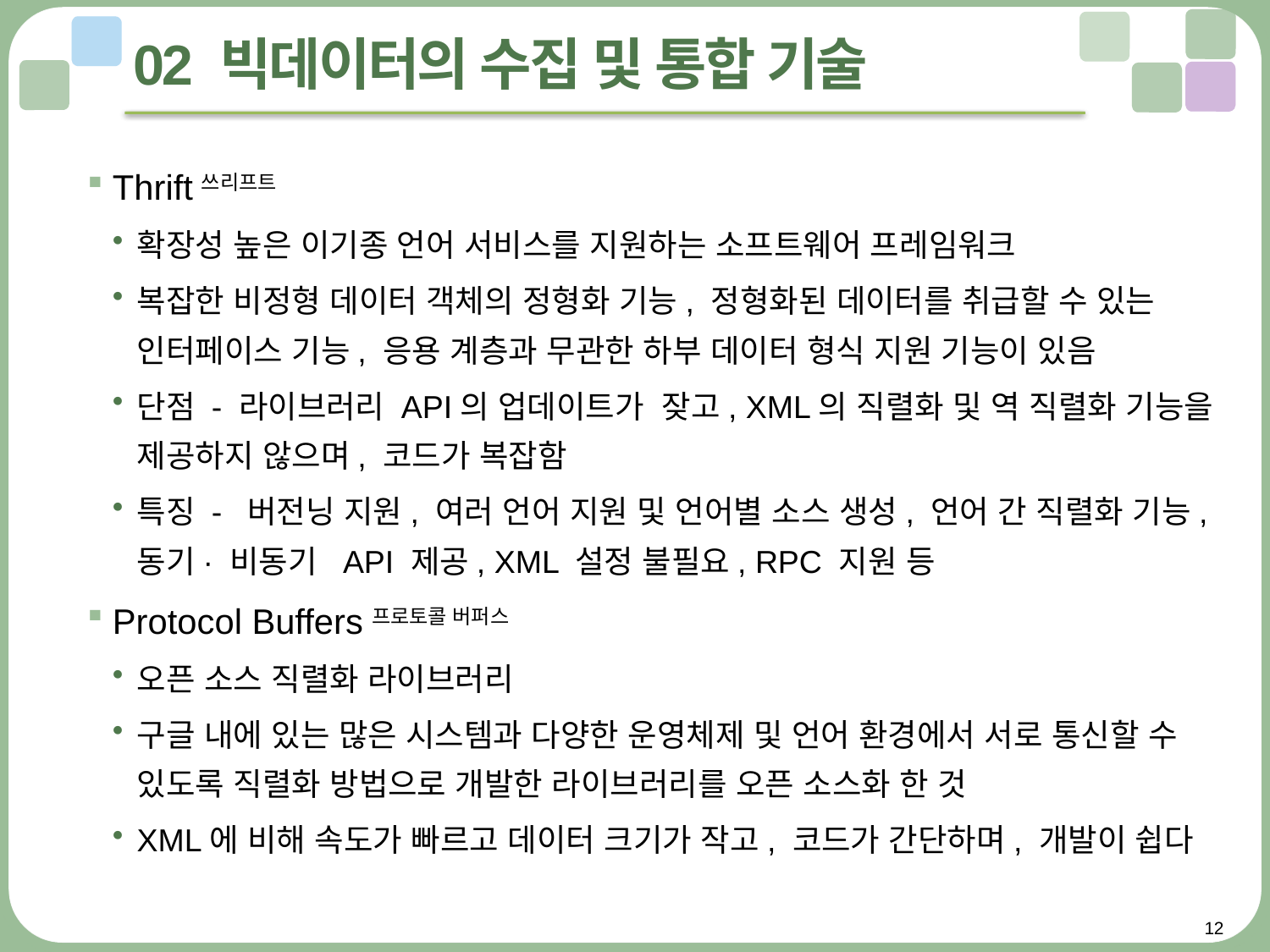

# 02 빅데이터의 수집 및 통합 기술
Thrift쓰리프트
확장성 높은 이기종 언어 서비스를 지원하는 소프트웨어 프레임워크
복잡한 비정형 데이터 객체의 정형화 기능, 정형화된 데이터를 취급할 수 있는 인터페이스 기능, 응용 계층과 무관한 하부 데이터 형식 지원 기능이 있음
단점 - 라이브러리 API의 업데이트가  잦고, XML의 직렬화 및 역 직렬화 기능을 제공하지 않으며, 코드가 복잡함
특징 -  버전닝 지원, 여러 언어 지원 및 언어별 소스 생성, 언어 간 직렬화 기능, 동기· 비동기  API 제공, XML 설정 불필요, RPC 지원 등
Protocol Buffers프로토콜 버퍼스
오픈 소스 직렬화 라이브러리
구글 내에 있는 많은 시스템과 다양한 운영체제 및 언어 환경에서 서로 통신할 수 있도록 직렬화 방법으로 개발한 라이브러리를 오픈 소스화 한 것
XML에 비해 속도가 빠르고 데이터 크기가 작고, 코드가 간단하며, 개발이 쉽다